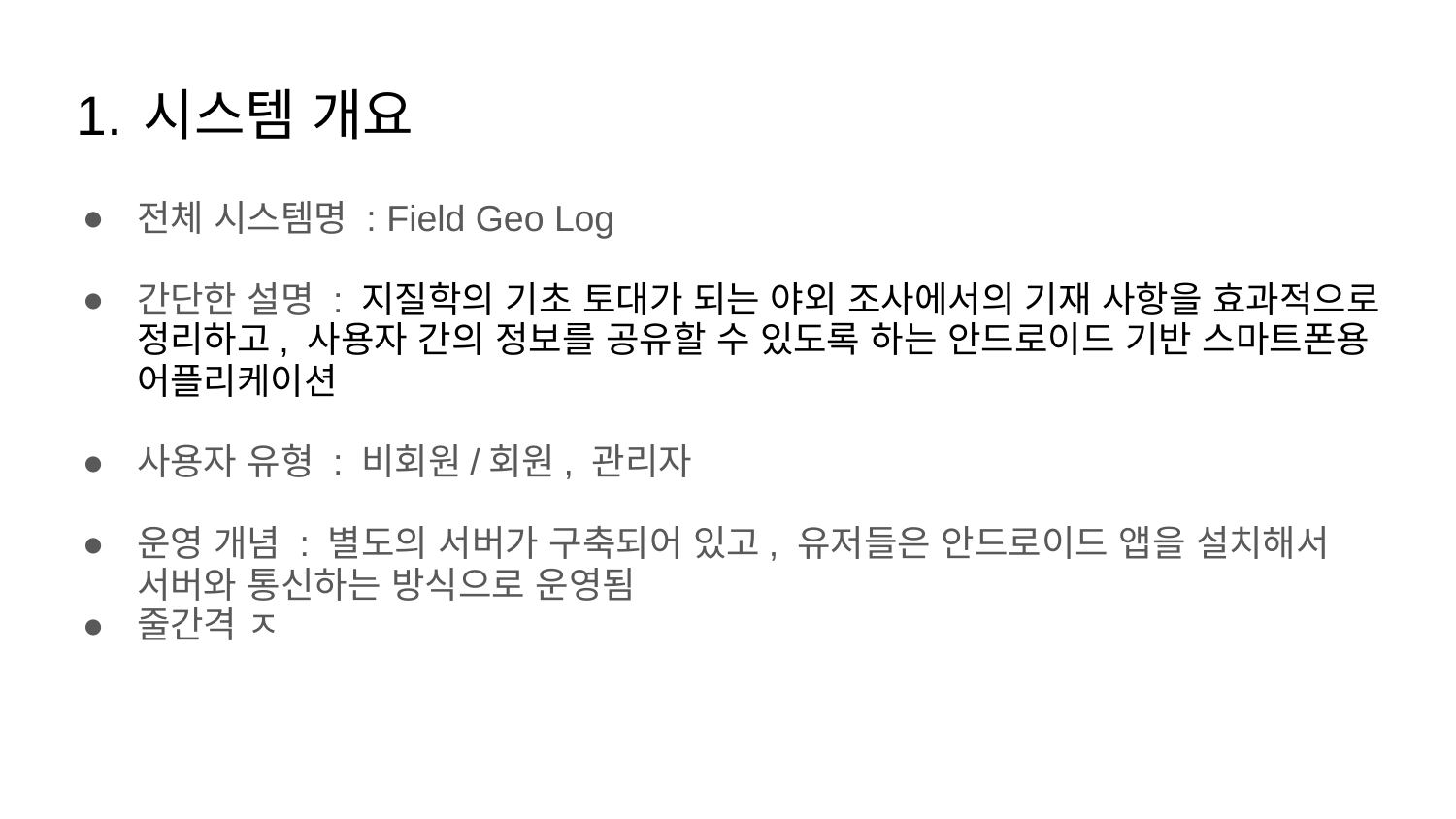

# 시스템 개요
전체 시스템명 : Field Geo Log
간단한 설명 : 지질학의 기초 토대가 되는 야외 조사에서의 기재 사항을 효과적으로 정리하고, 사용자 간의 정보를 공유할 수 있도록 하는 안드로이드 기반 스마트폰용 어플리케이션
사용자 유형 : 비회원/회원, 관리자

운영 개념 : 별도의 서버가 구축되어 있고, 유저들은 안드로이드 앱을 설치해서 서버와 통신하는 방식으로 운영됨
줄간격 ㅈ